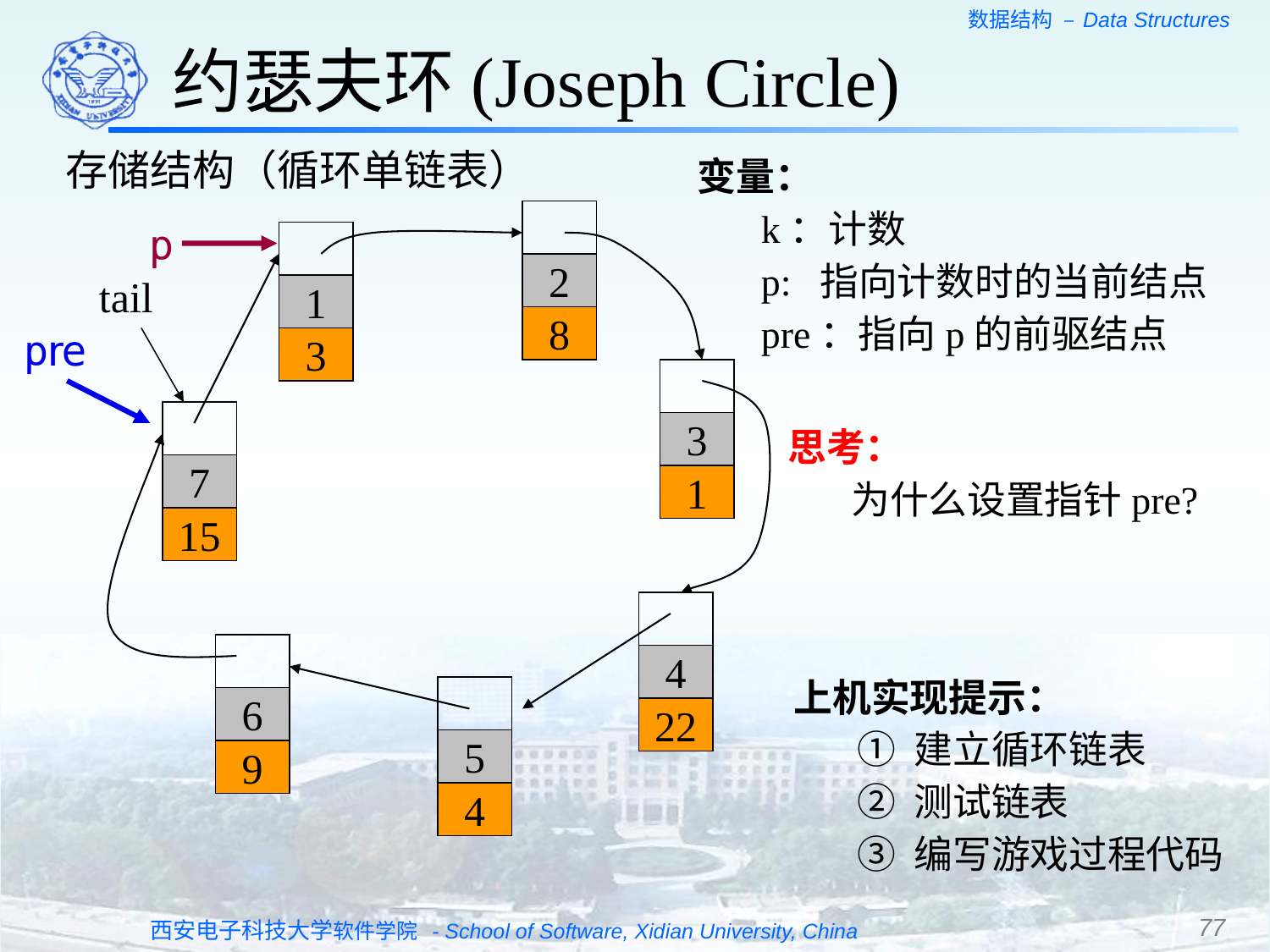

约瑟夫环(Joseph Circle)
存储结构（循环单链表）
变量：
k：计数
p:  指向计数时的当前结点
pre：指向p的前驱结点

2
tail
1
8

3

3

7
1
15

4

6
22
5
9
4
p

pre

思考：
为什么设置指针pre?
上机实现提示：
① 建立循环链表
② 测试链表
③ 编写游戏过程代码
77